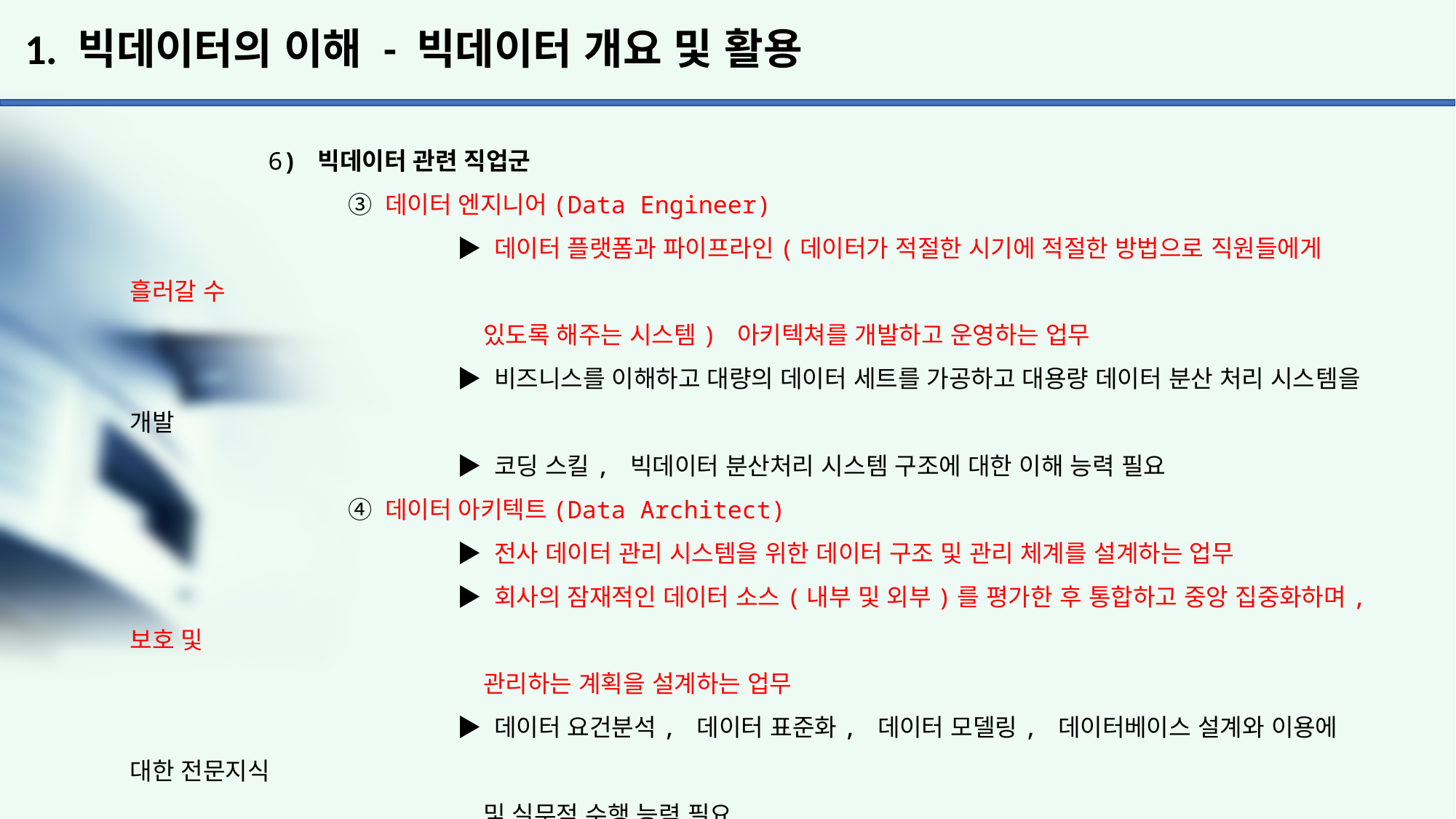

# 1. 빅데이터의 이해 - 빅데이터 개요 및 활용
	  6) 빅데이터 관련 직업군
		③ 데이터 엔지니어(Data Engineer)
			▶ 데이터 플랫폼과 파이프라인(데이터가 적절한 시기에 적절한 방법으로 직원들에게 흘러갈 수
			   있도록 해주는 시스템) 아키텍쳐를 개발하고 운영하는 업무
			▶ 비즈니스를 이해하고 대량의 데이터 세트를 가공하고 대용량 데이터 분산 처리 시스템을 개발
			▶ 코딩 스킬, 빅데이터 분산처리 시스템 구조에 대한 이해 능력 필요
		④ 데이터 아키텍트(Data Architect)
			▶ 전사 데이터 관리 시스템을 위한 데이터 구조 및 관리 체계를 설계하는 업무
			▶ 회사의 잠재적인 데이터 소스(내부 및 외부)를 평가한 후 통합하고 중앙 집중화하며, 보호 및
			   관리하는 계획을 설계하는 업무
			▶ 데이터 요건분석, 데이터 표준화, 데이터 모델링, 데이터베이스 설계와 이용에 대한 전문지식
			   및 실무적 수행 능력 필요